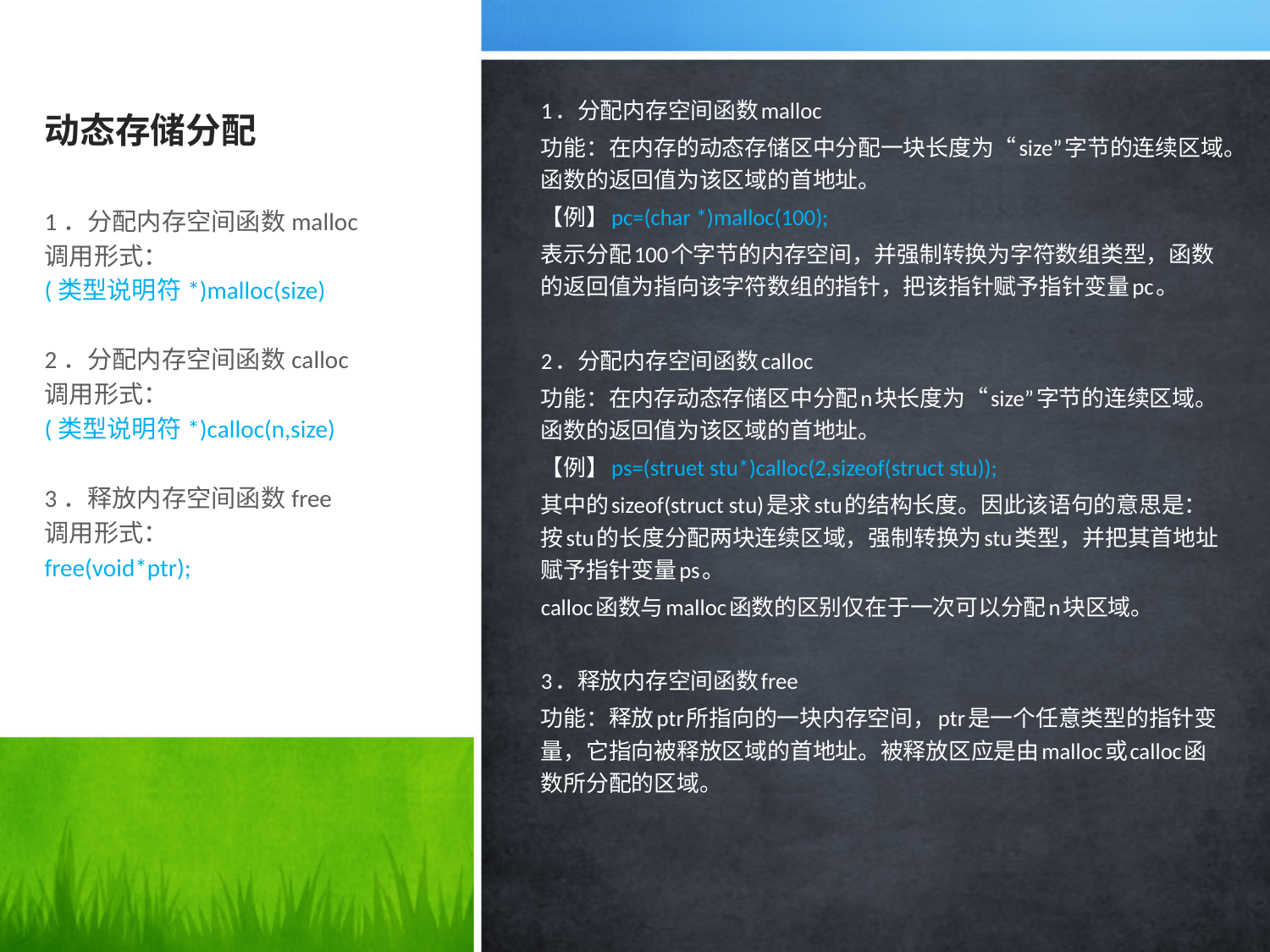

# 动态存储分配
1．分配内存空间函数malloc
功能：在内存的动态存储区中分配一块长度为“size”字节的连续区域。函数的返回值为该区域的首地址。
【例】pc=(char *)malloc(100);
表示分配100个字节的内存空间，并强制转换为字符数组类型，函数的返回值为指向该字符数组的指针，把该指针赋予指针变量pc。

2．分配内存空间函数calloc
功能：在内存动态存储区中分配n块长度为“size”字节的连续区域。函数的返回值为该区域的首地址。
【例】ps=(struet stu*)calloc(2,sizeof(struct stu));
其中的sizeof(struct stu)是求stu的结构长度。因此该语句的意思是：按stu的长度分配两块连续区域，强制转换为stu类型，并把其首地址赋予指针变量ps。
calloc函数与malloc函数的区别仅在于一次可以分配n块区域。

3．释放内存空间函数free
功能：释放ptr所指向的一块内存空间，ptr是一个任意类型的指针变量，它指向被释放区域的首地址。被释放区应是由malloc或calloc函数所分配的区域。

1．分配内存空间函数malloc
调用形式：
(类型说明符*)malloc(size)

2．分配内存空间函数calloc
调用形式：
(类型说明符*)calloc(n,size)

3．释放内存空间函数free
调用形式：
free(void*ptr);